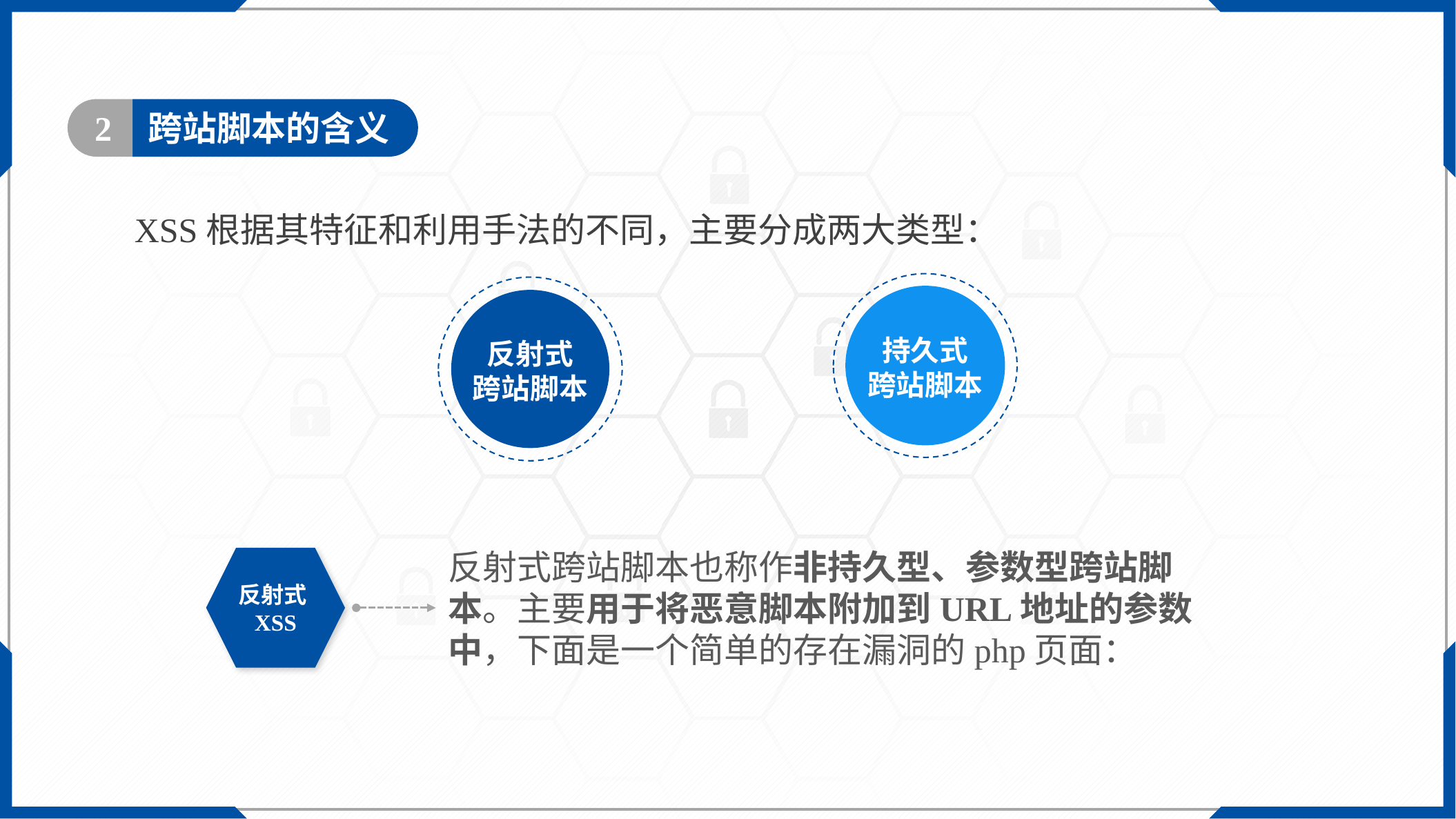

2
跨站脚本的含义
XSS根据其特征和利用手法的不同，主要分成两大类型：

持久式
跨站脚本

反射式
跨站脚本
反射式跨站脚本也称作非持久型、参数型跨站脚本。主要用于将恶意脚本附加到URL地址的参数中，下面是一个简单的存在漏洞的php页面：
反射式XSS